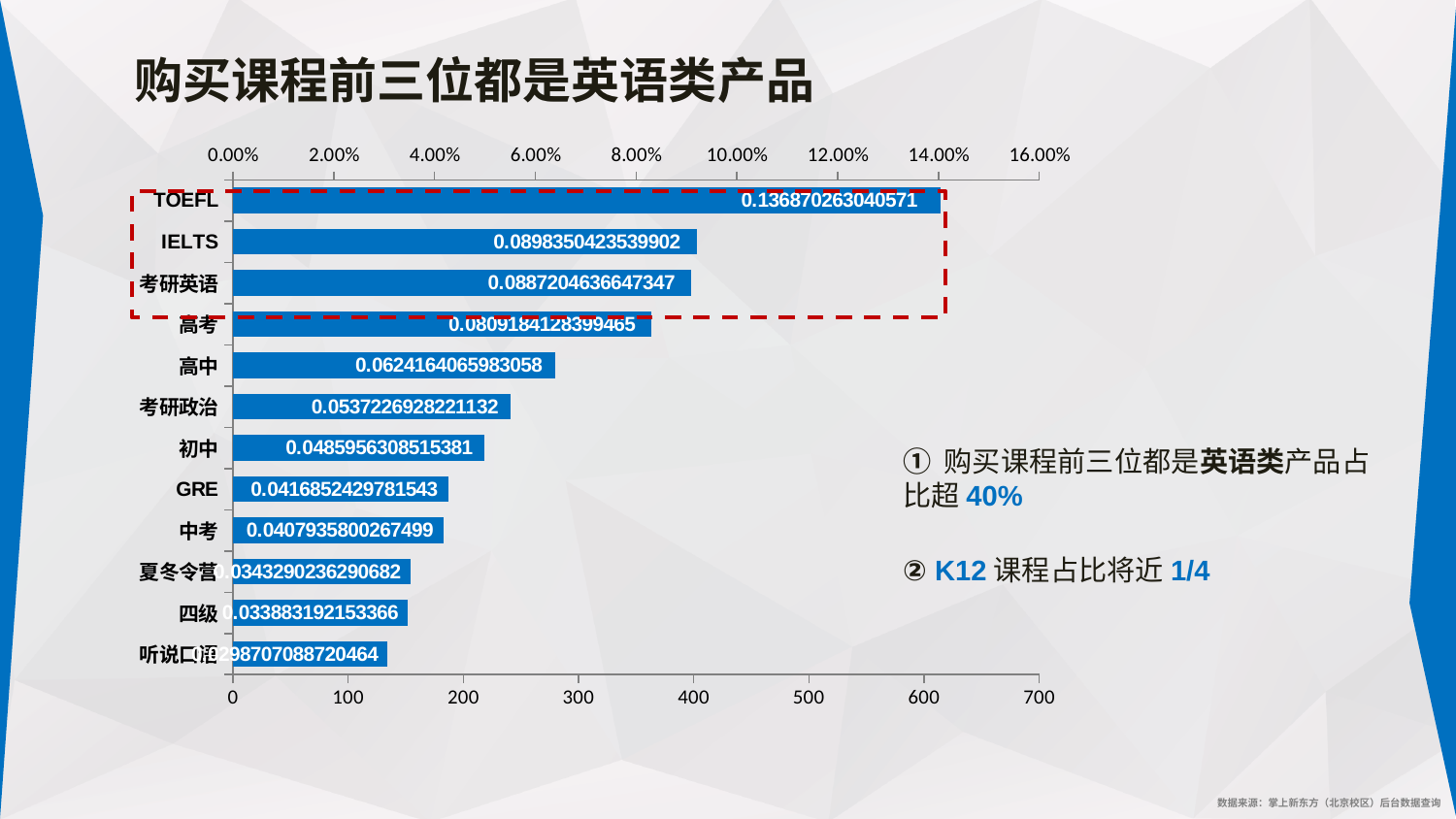

购买课程前三位都是英语类产品

### Chart

| Category |  |  |
|---|---|---|
| 听说口语 | 134.0 | 0.0298707088720464 |
| 四级 | 152.0 | 0.033883192153366 |
| 夏冬令营 | 154.0 | 0.0343290236290682 |
| 中考 | 183.0 | 0.0407935800267499 |
| GRE | 187.0 | 0.0416852429781543 |
| 初中 | 218.0 | 0.0485956308515381 |
| 考研政治 | 241.0 | 0.0537226928221132 |
| 高中 | 280.0 | 0.0624164065983058 |
| 高考 | 363.0 | 0.0809184128399465 |
| 考研英语 | 398.0 | 0.0887204636647347 |
| IELTS | 403.0 | 0.0898350423539902 |
| TOEFL | 614.0 | 0.136870263040571 |
① 购买课程前三位都是英语类产品占比超40%
② K12课程占比将近1/4